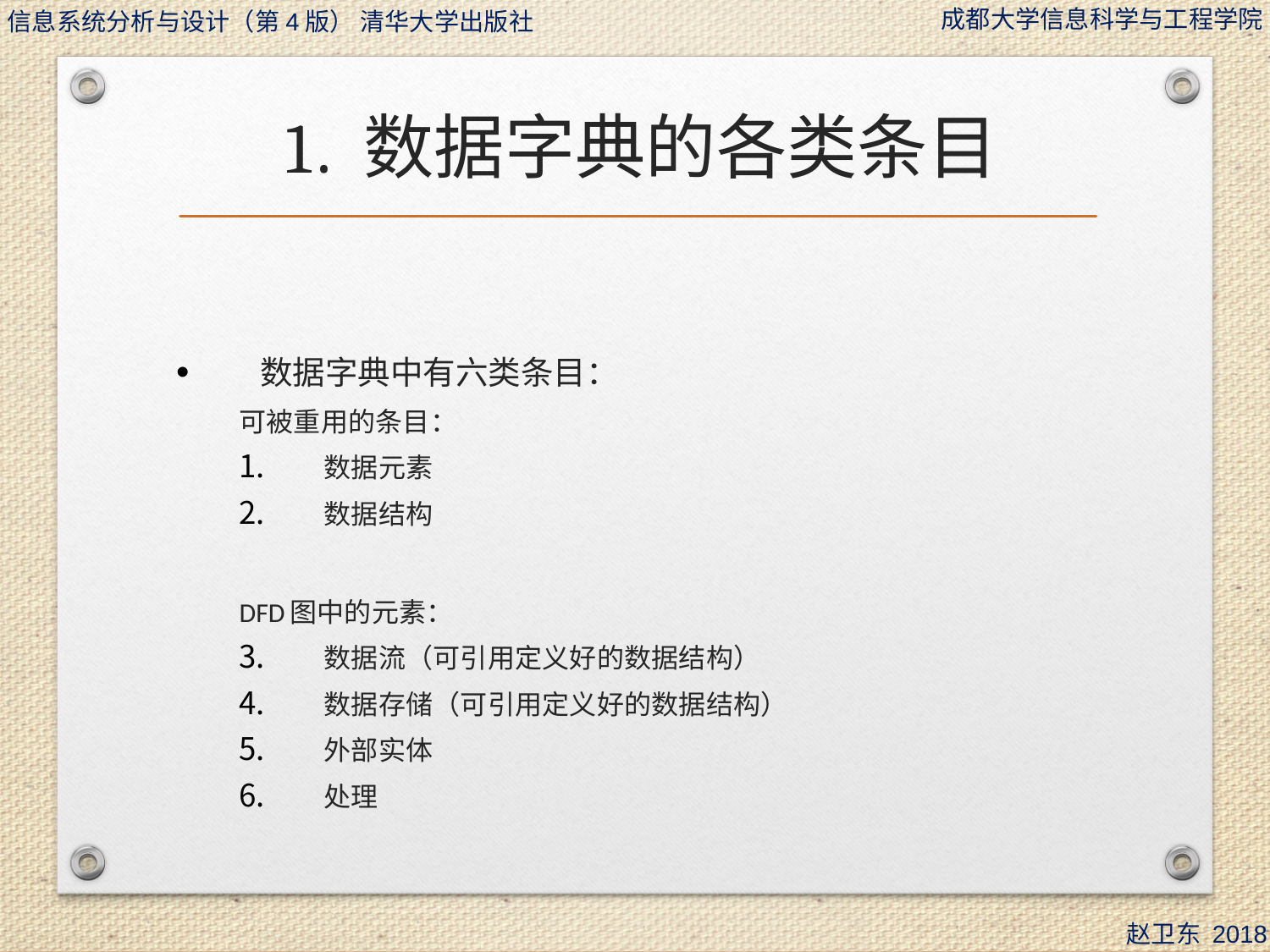

# 1. 数据字典的各类条目
数据字典中有六类条目：
可被重用的条目：
 数据元素
 数据结构

DFD图中的元素：
 数据流（可引用定义好的数据结构）
 数据存储（可引用定义好的数据结构）
 外部实体
 处理